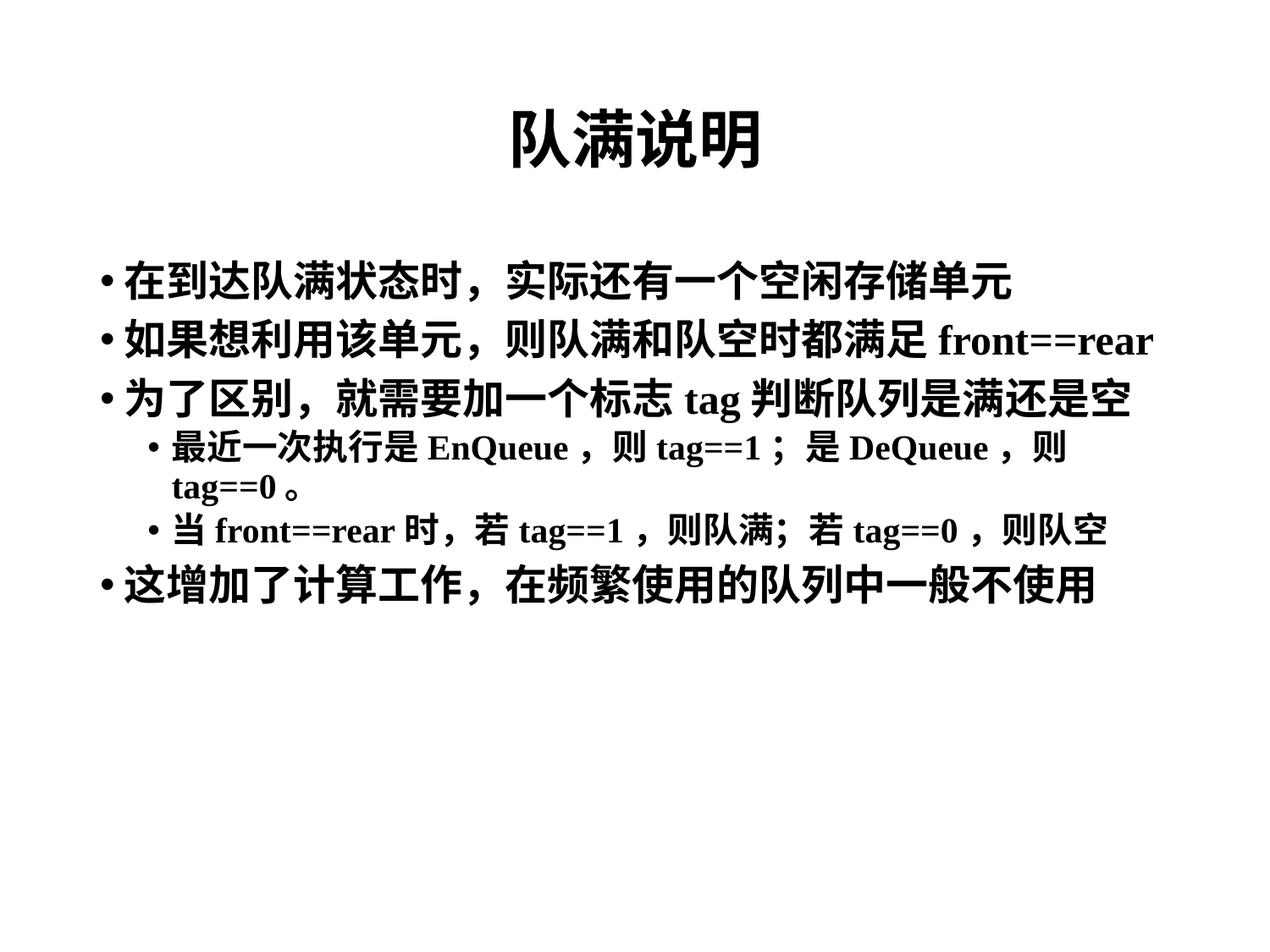

# 队满说明
在到达队满状态时，实际还有一个空闲存储单元
如果想利用该单元，则队满和队空时都满足front==rear
为了区别，就需要加一个标志tag判断队列是满还是空
最近一次执行是EnQueue，则tag==1；是DeQueue，则tag==0。
当front==rear时，若tag==1，则队满；若tag==0，则队空
这增加了计算工作，在频繁使用的队列中一般不使用